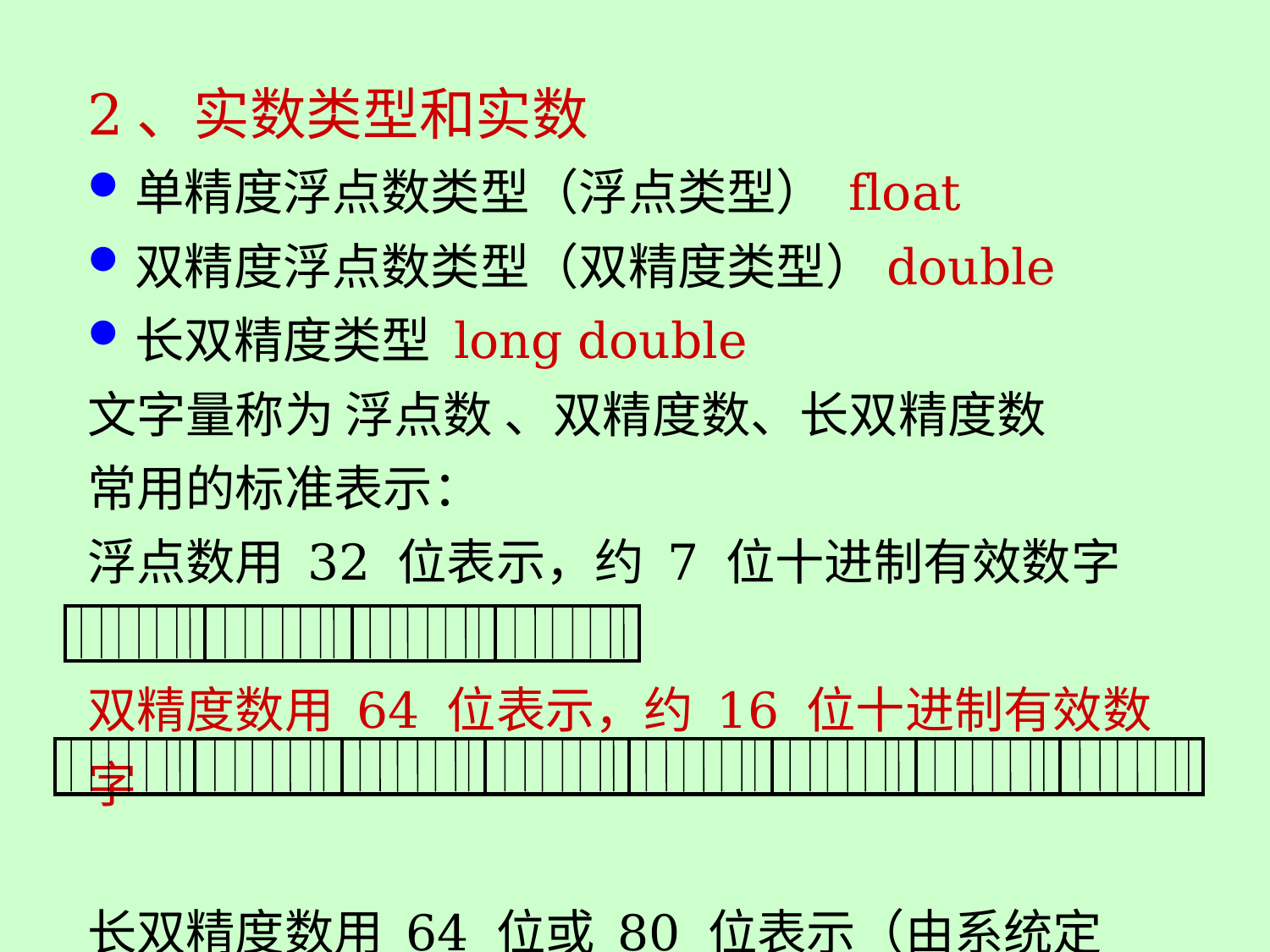

2、实数类型和实数
单精度浮点数类型（浮点类型） float
双精度浮点数类型（双精度类型）double
长双精度类型 long double
文字量称为 浮点数 、双精度数、长双精度数
常用的标准表示：
浮点数用 32 位表示，约 7 位十进制有效数字

双精度数用 64 位表示，约 16 位十进制有效数字

长双精度数用 64 位或 80 位表示（由系统定义）

|  |  |  |  |
| --- | --- | --- | --- |

|  |  |  |  |  |  |  |  |
| --- | --- | --- | --- | --- | --- | --- | --- |

14